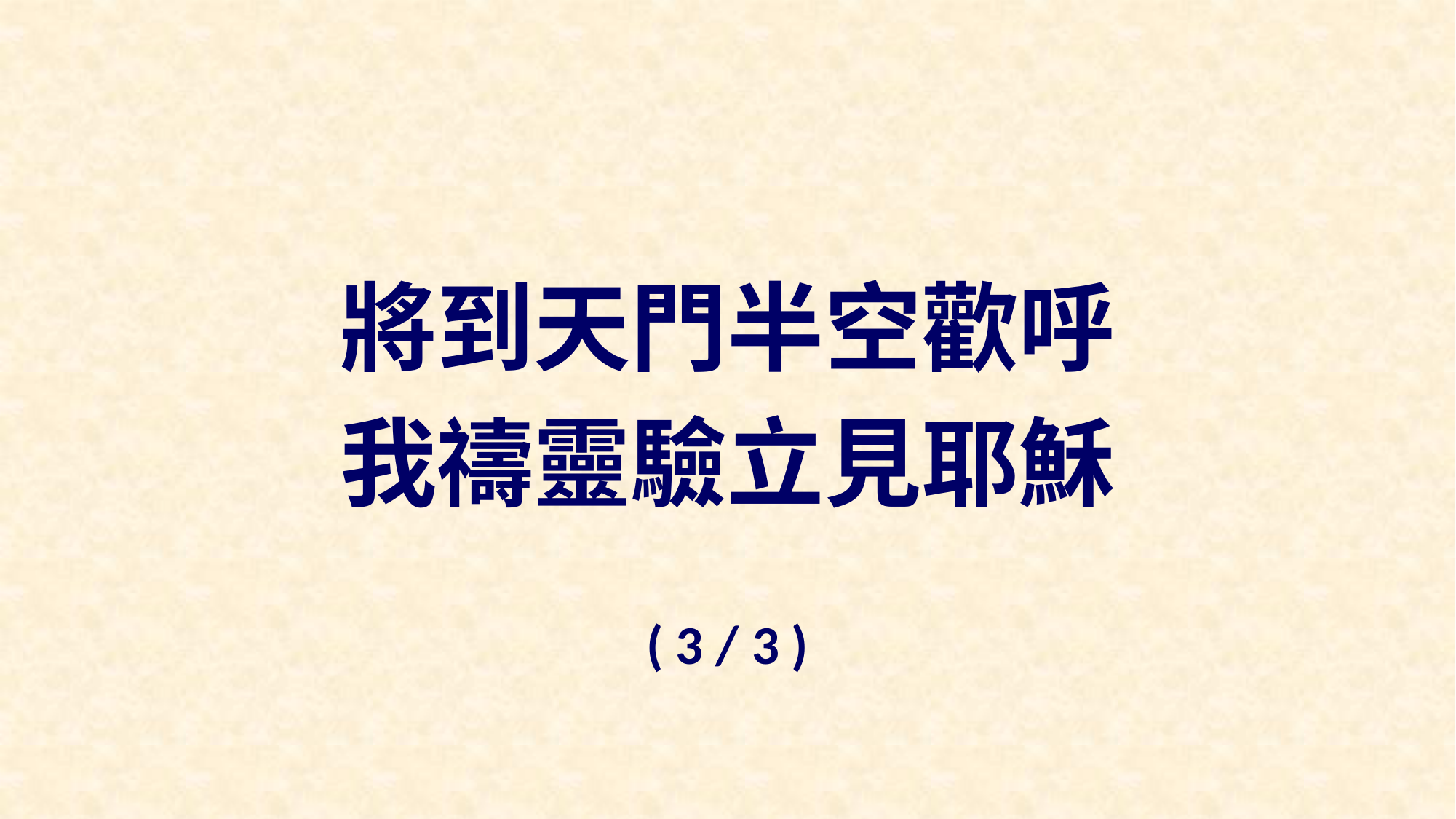

將到天門半空歡呼
我禱靈驗立見耶穌
( 3 / 3 )